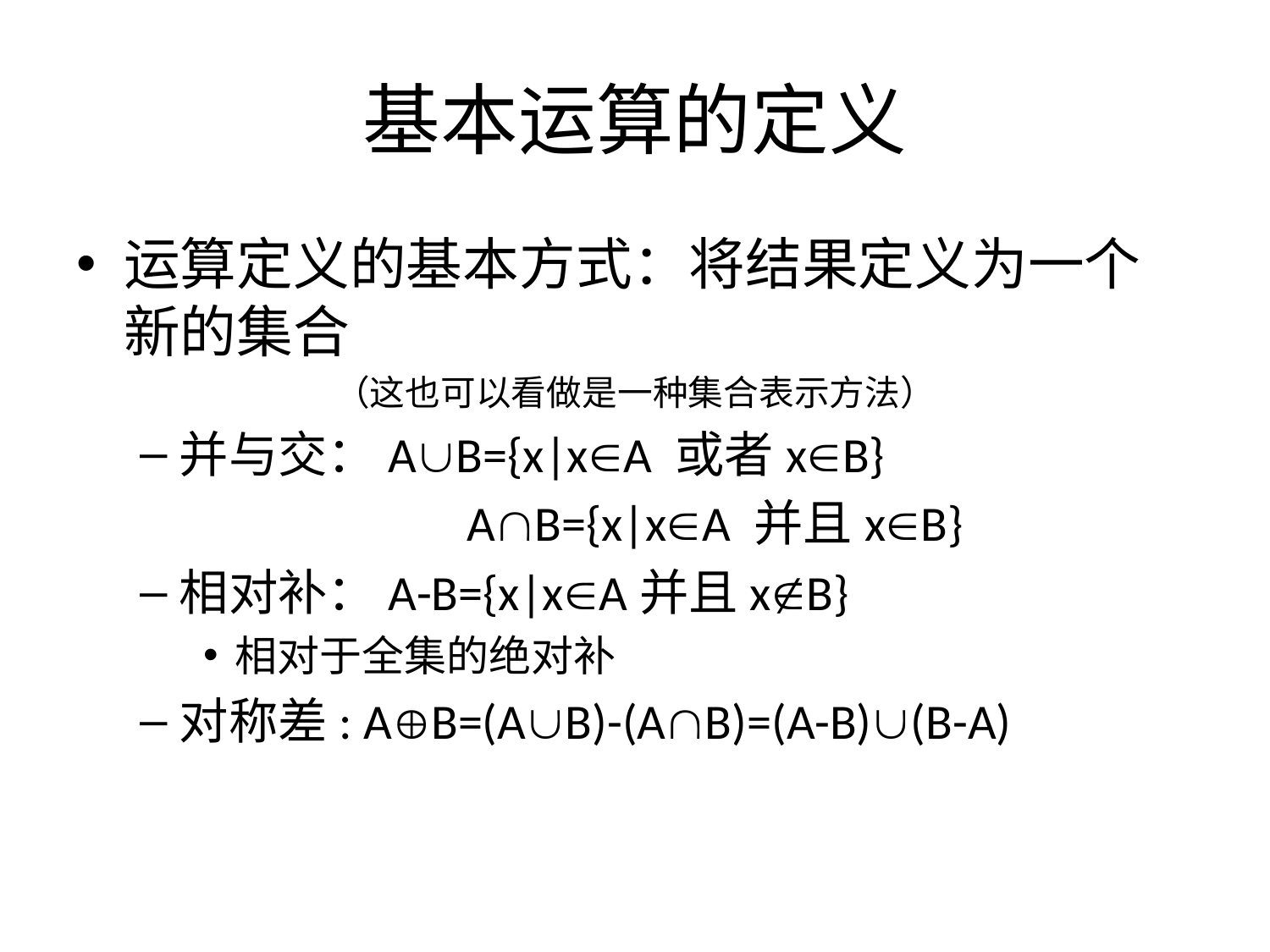

# 基本运算的定义
运算定义的基本方式：将结果定义为一个新的集合
（这也可以看做是一种集合表示方法）
并与交：A∪B={x|x∈A 或者x∈B}
			   A∩B={x|x∈A 并且x∈B}
相对补：A-B={x|x∈A并且x∉B}
相对于全集的绝对补
对称差: A⊕B=(A∪B)-(A∩B)=(A-B)∪(B-A)